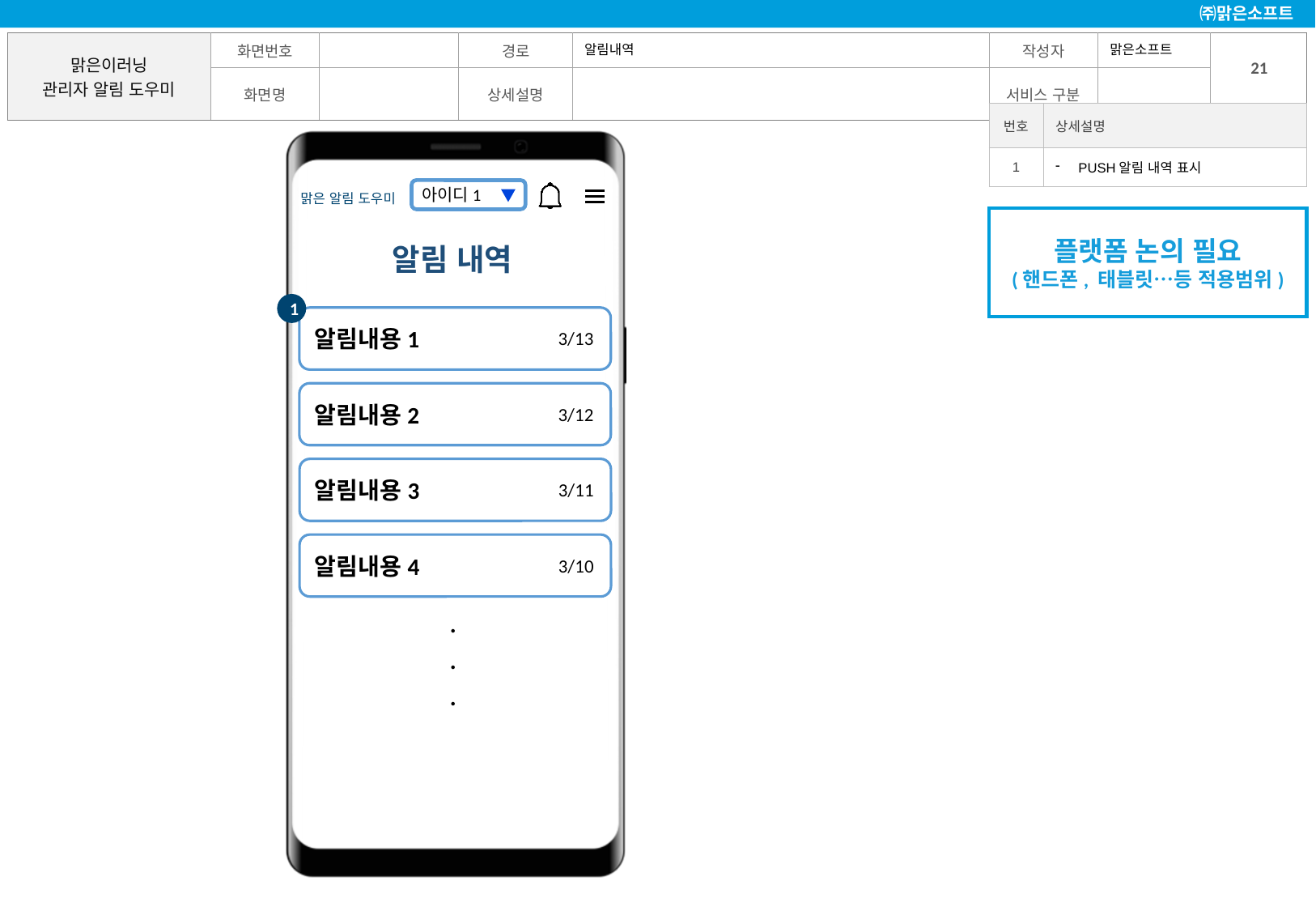

맑은소프트
알림내역

| 번호 | 상세설명 |
| --- | --- |
| 1 | PUSH알림 내역 표시 |
플랫폼 논의 필요
(핸드폰, 태블릿…등 적용범위)
알림 내역
1
알림내용1
3/13
알림내용2
3/12
알림내용3
3/11
알림내용4
3/10
.
.
.